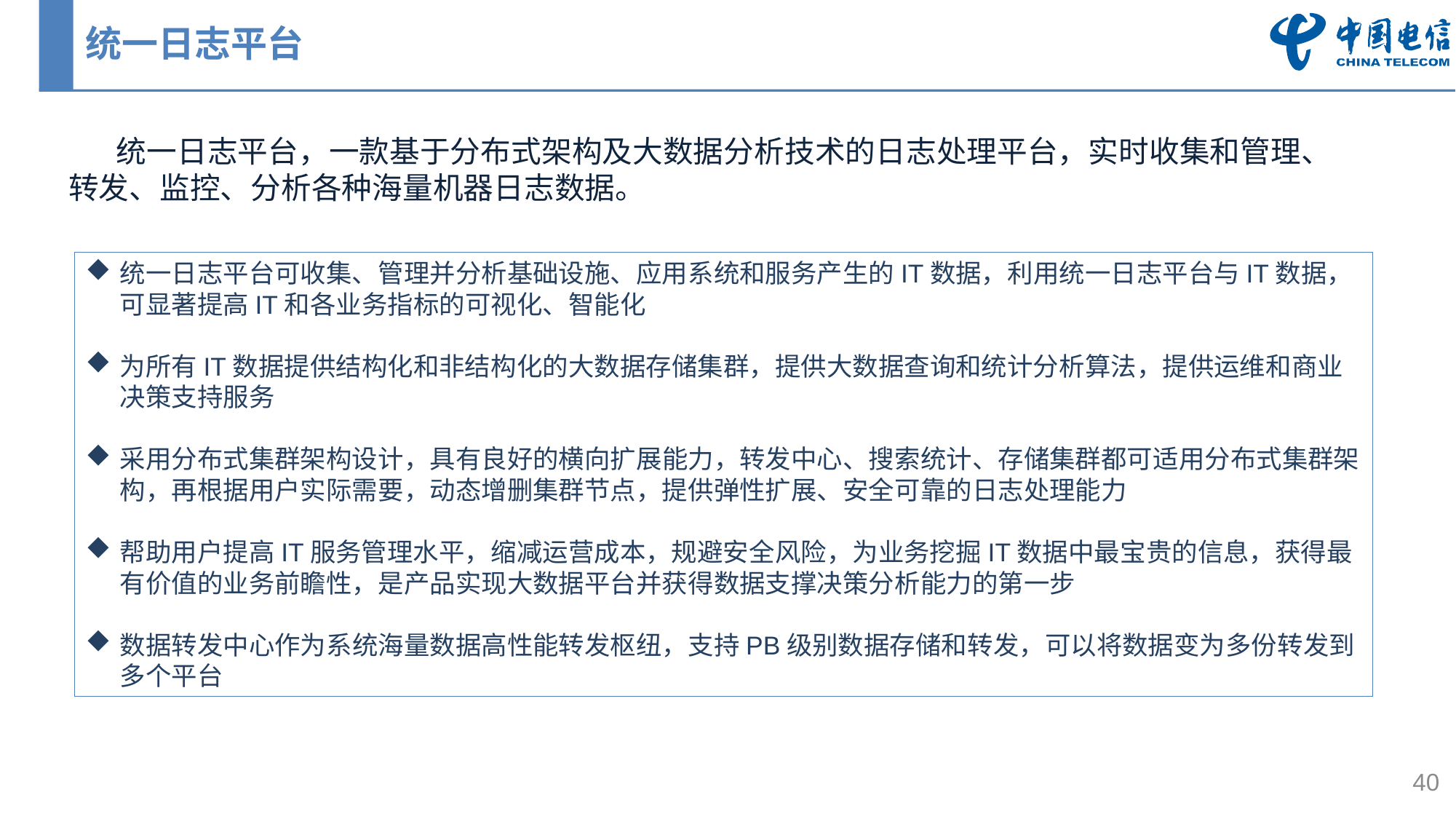

# 统一日志平台
统一日志平台，一款基于分布式架构及大数据分析技术的日志处理平台，实时收集和管理、
转发、监控、分析各种海量机器日志数据。
统一日志平台可收集、管理并分析基础设施、应用系统和服务产生的IT数据，利用统一日志平台与IT数据，可显著提高IT和各业务指标的可视化、智能化

为所有IT数据提供结构化和非结构化的大数据存储集群，提供大数据查询和统计分析算法，提供运维和商业决策支持服务

采用分布式集群架构设计，具有良好的横向扩展能力，转发中心、搜索统计、存储集群都可适用分布式集群架构，再根据用户实际需要，动态增删集群节点，提供弹性扩展、安全可靠的日志处理能力

帮助用户提高IT服务管理水平，缩减运营成本，规避安全风险，为业务挖掘IT数据中最宝贵的信息，获得最有价值的业务前瞻性，是产品实现大数据平台并获得数据支撑决策分析能力的第一步

数据转发中心作为系统海量数据高性能转发枢纽，支持PB级别数据存储和转发，可以将数据变为多份转发到多个平台
40